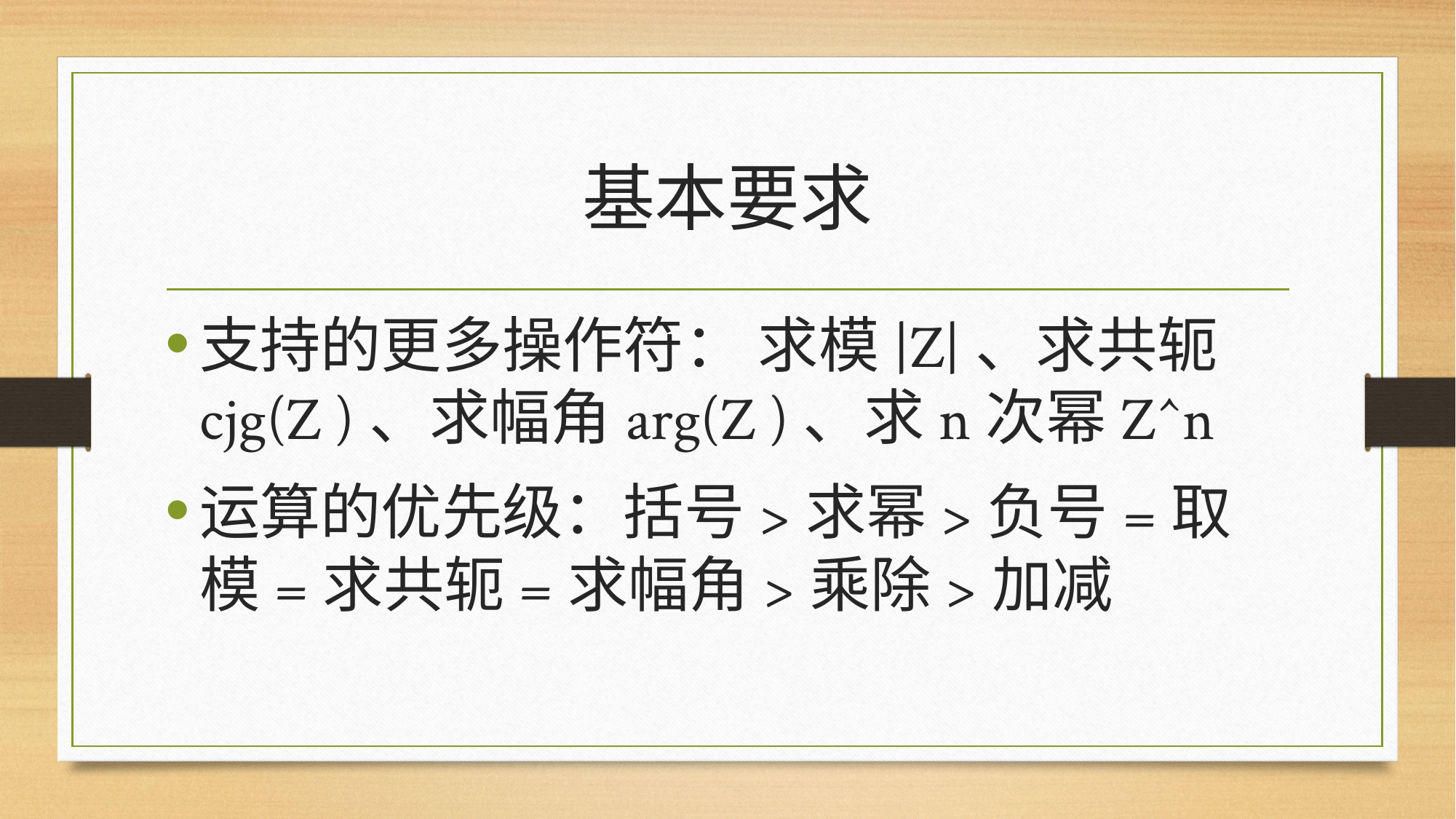

# 基本要求
支持的更多操作符： 求模|Z|、求共轭cjg(Z )、求幅角arg(Z )、求n次幂Z^n
运算的优先级：括号>求幂>负号=取模=求共轭=求幅角>乘除>加减